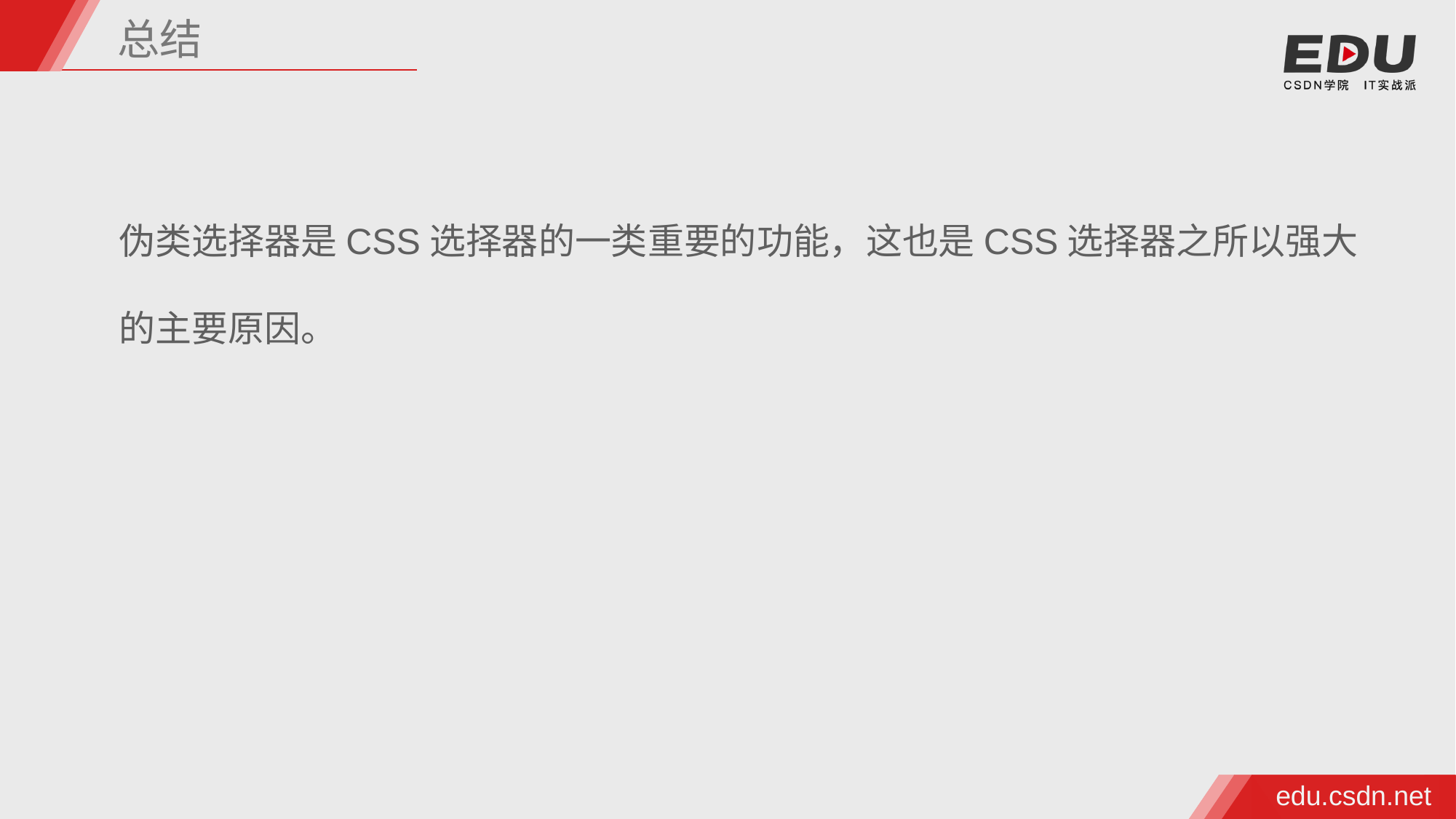

总结
伪类选择器是CSS选择器的一类重要的功能，这也是CSS选择器之所以强大
的主要原因。
edu.csdn.net